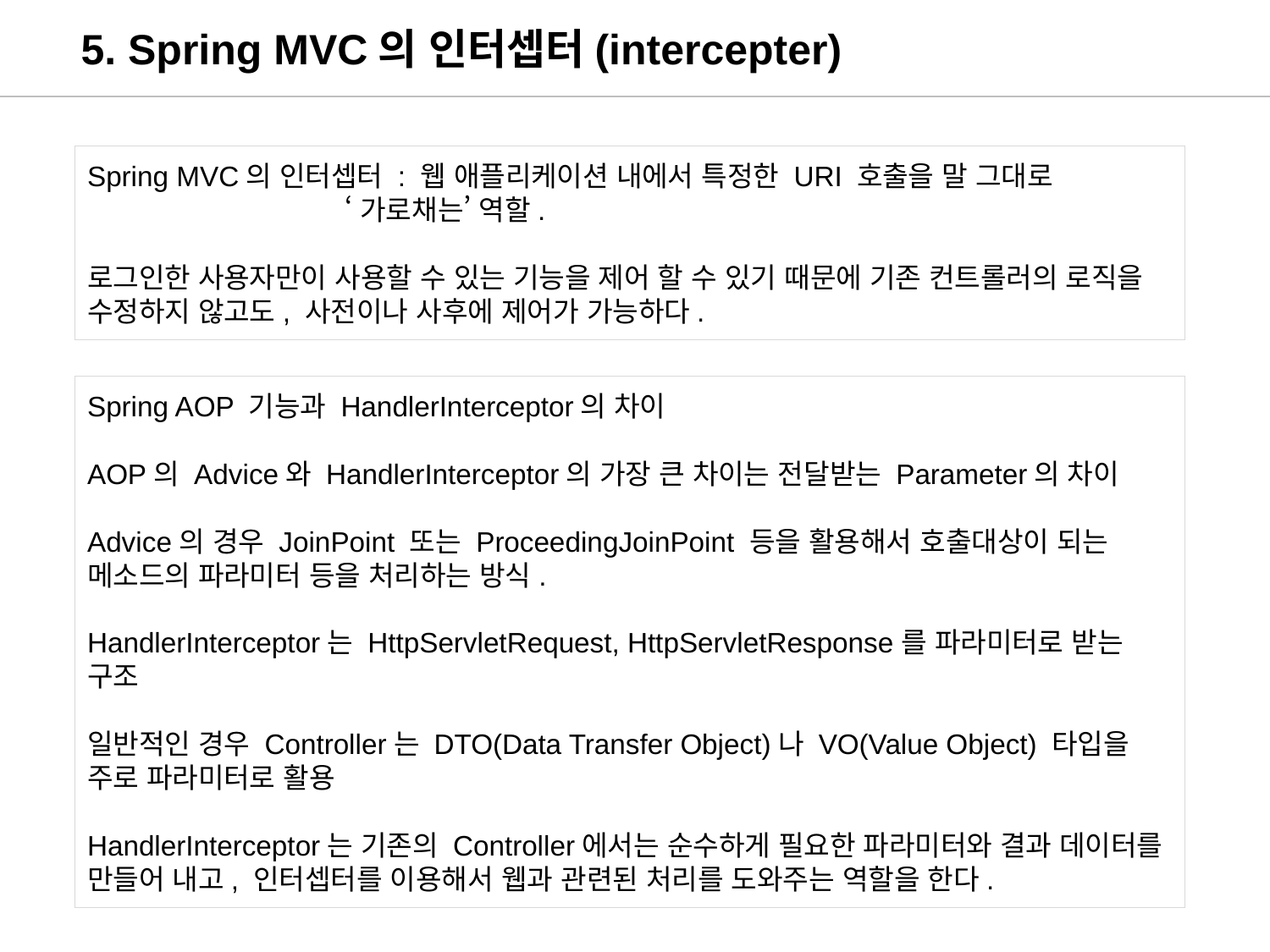

5. Spring MVC의 인터셉터(intercepter)
Spring MVC의 인터셉터 : 웹 애플리케이션 내에서 특정한 URI 호출을 말 그대로
                                 ‘가로채는’ 역할.

로그인한 사용자만이 사용할 수 있는 기능을 제어 할 수 있기 때문에 기존 컨트롤러의 로직을 수정하지 않고도, 사전이나 사후에 제어가 가능하다.
Spring AOP 기능과 HandlerInterceptor의 차이

AOP의 Advice와 HandlerInterceptor의 가장 큰 차이는 전달받는 Parameter의 차이

Advice의 경우 JoinPoint 또는 ProceedingJoinPoint 등을 활용해서 호출대상이 되는 메소드의 파라미터 등을 처리하는 방식.

HandlerInterceptor는 HttpServletRequest, HttpServletResponse를 파라미터로 받는 구조

일반적인 경우 Controller는 DTO(Data Transfer Object)나 VO(Value Object) 타입을 주로 파라미터로 활용

HandlerInterceptor는 기존의 Controller에서는 순수하게 필요한 파라미터와 결과 데이터를 만들어 내고, 인터셉터를 이용해서 웹과 관련된 처리를 도와주는 역할을 한다.